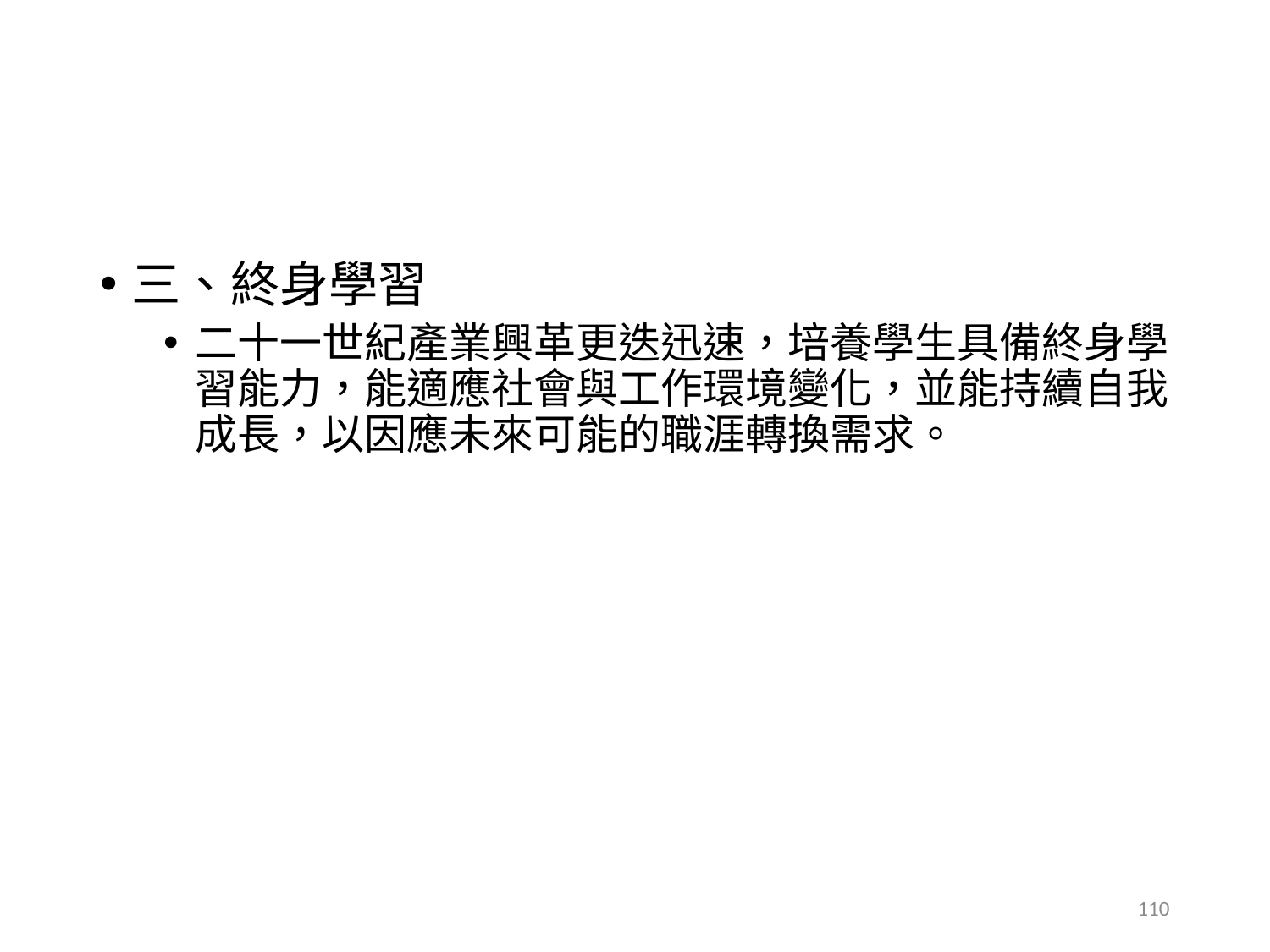

#
三、終身學習
二十一世紀產業興革更迭迅速，培養學生具備終身學習能力，能適應社會與工作環境變化，並能持續自我成長，以因應未來可能的職涯轉換需求。
110